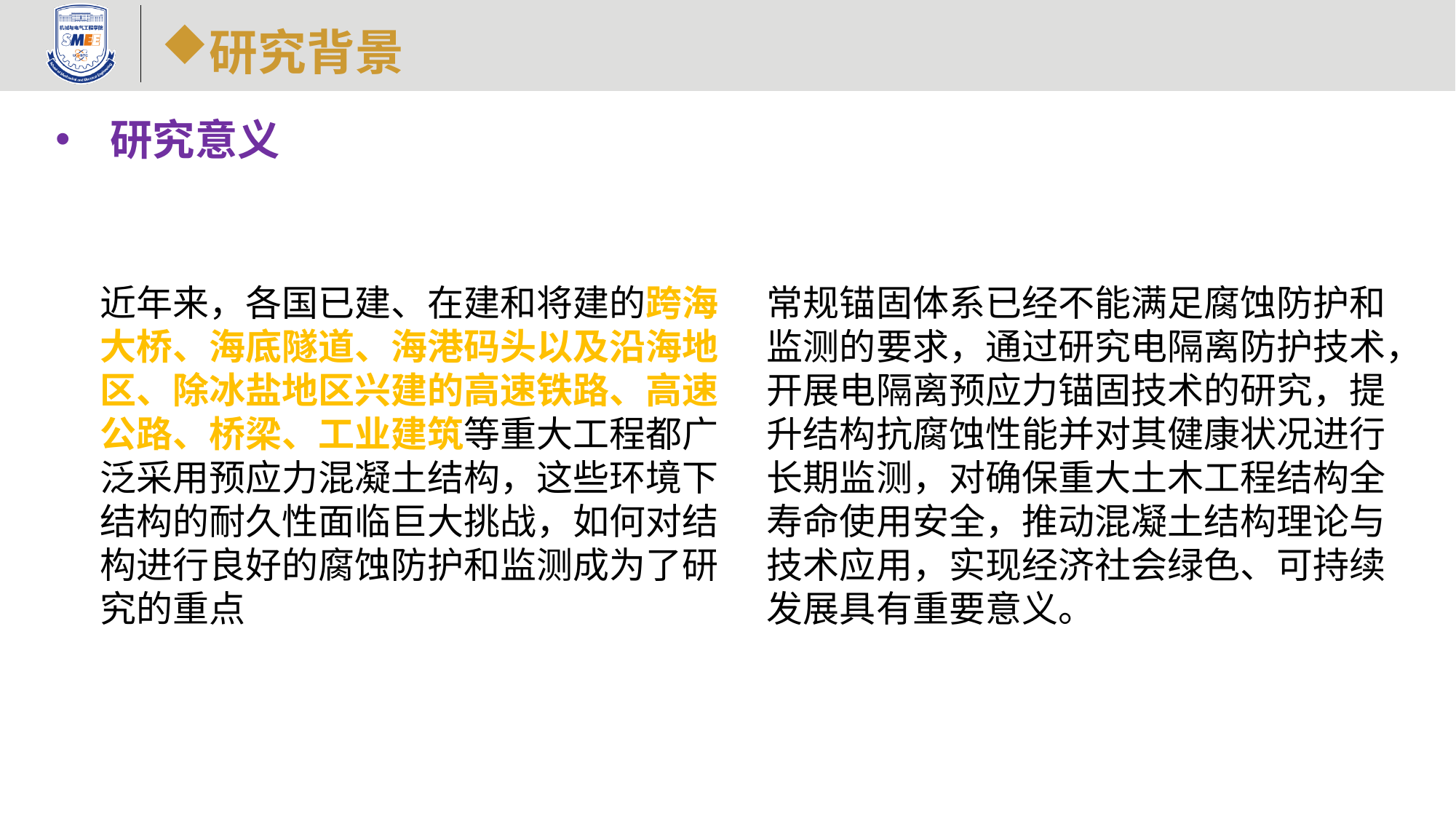

研究背景
研究意义

近年来，各国已建、在建和将建的跨海大桥、海底隧道、海港码头以及沿海地区、除冰盐地区兴建的高速铁路、高速公路、桥梁、工业建筑等重大工程都广泛采用预应力混凝土结构，这些环境下结构的耐久性面临巨大挑战，如何对结构进行良好的腐蚀防护和监测成为了研究的重点
常规锚固体系已经不能满足腐蚀防护和监测的要求，通过研究电隔离防护技术，开展电隔离预应力锚固技术的研究，提升结构抗腐蚀性能并对其健康状况进行长期监测，对确保重大土木工程结构全寿命使用安全，推动混凝土结构理论与技术应用，实现经济社会绿色、可持续发展具有重要意义。